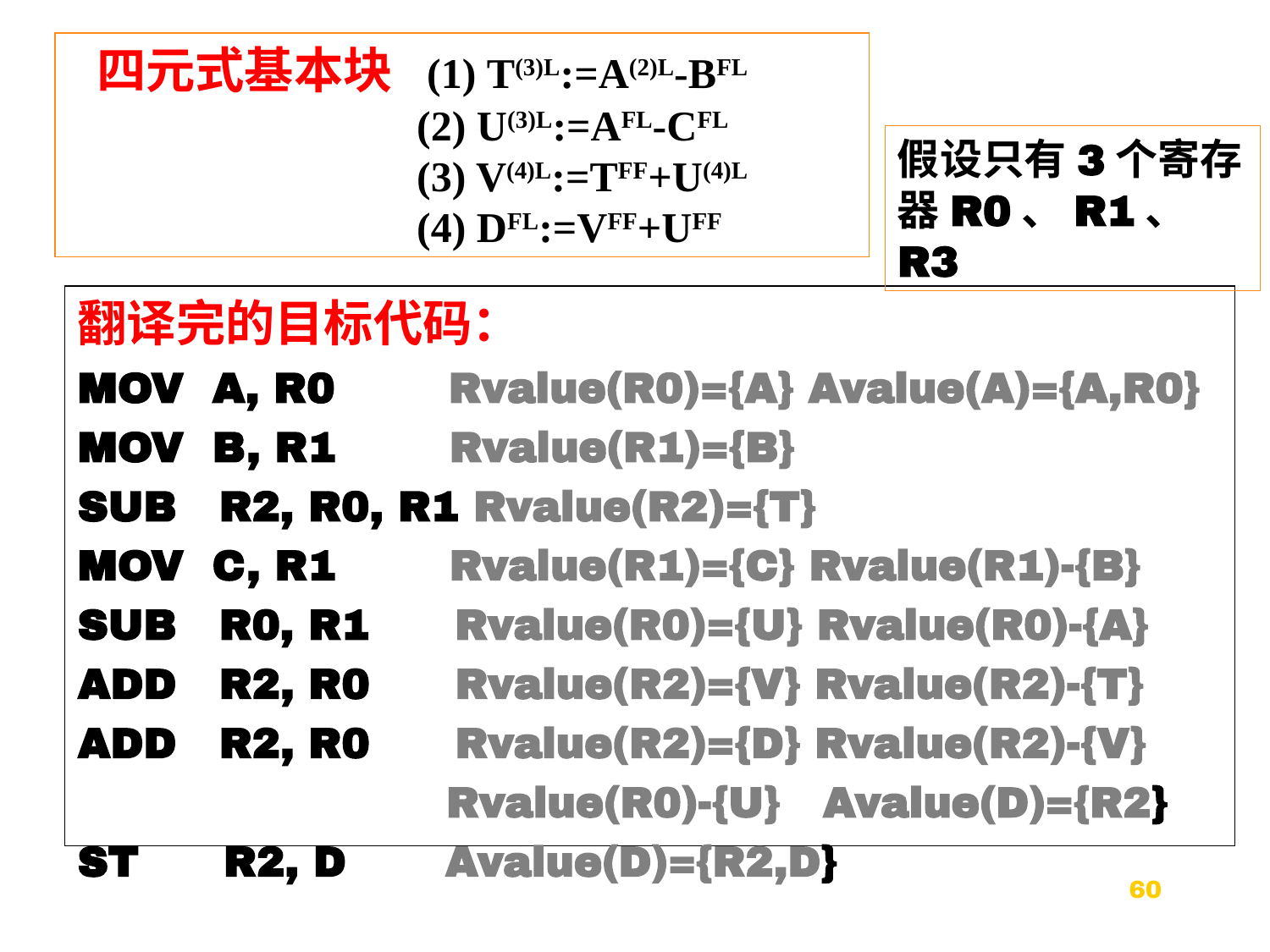

四元式基本块  (1) T(3)L:=A(2)L-BFL
                                 (2) U(3)L:=AFL-CFL
                                 (3) V(4)L:=TFF+U(4)L
                                 (4) DFL:=VFF+UFF
假设只有3个寄存器R0、R1、 R3
翻译完的目标代码：
MOV  A, R0        Rvalue(R0)={A} Avalue(A)={A,R0}
MOV  B, R1        Rvalue(R1)={B}
SUB   R2, R0, R1 Rvalue(R2)={T}
MOV  C, R1        Rvalue(R1)={C} Rvalue(R1)-{B}
SUB   R0, R1      Rvalue(R0)={U} Rvalue(R0)-{A}
ADD   R2, R0      Rvalue(R2)={V} Rvalue(R2)-{T}
ADD   R2, R0      Rvalue(R2)={D} Rvalue(R2)-{V}
                          Rvalue(R0)-{U}   Avalue(D)={R2}
ST      R2, D       Avalue(D)={R2,D}

60